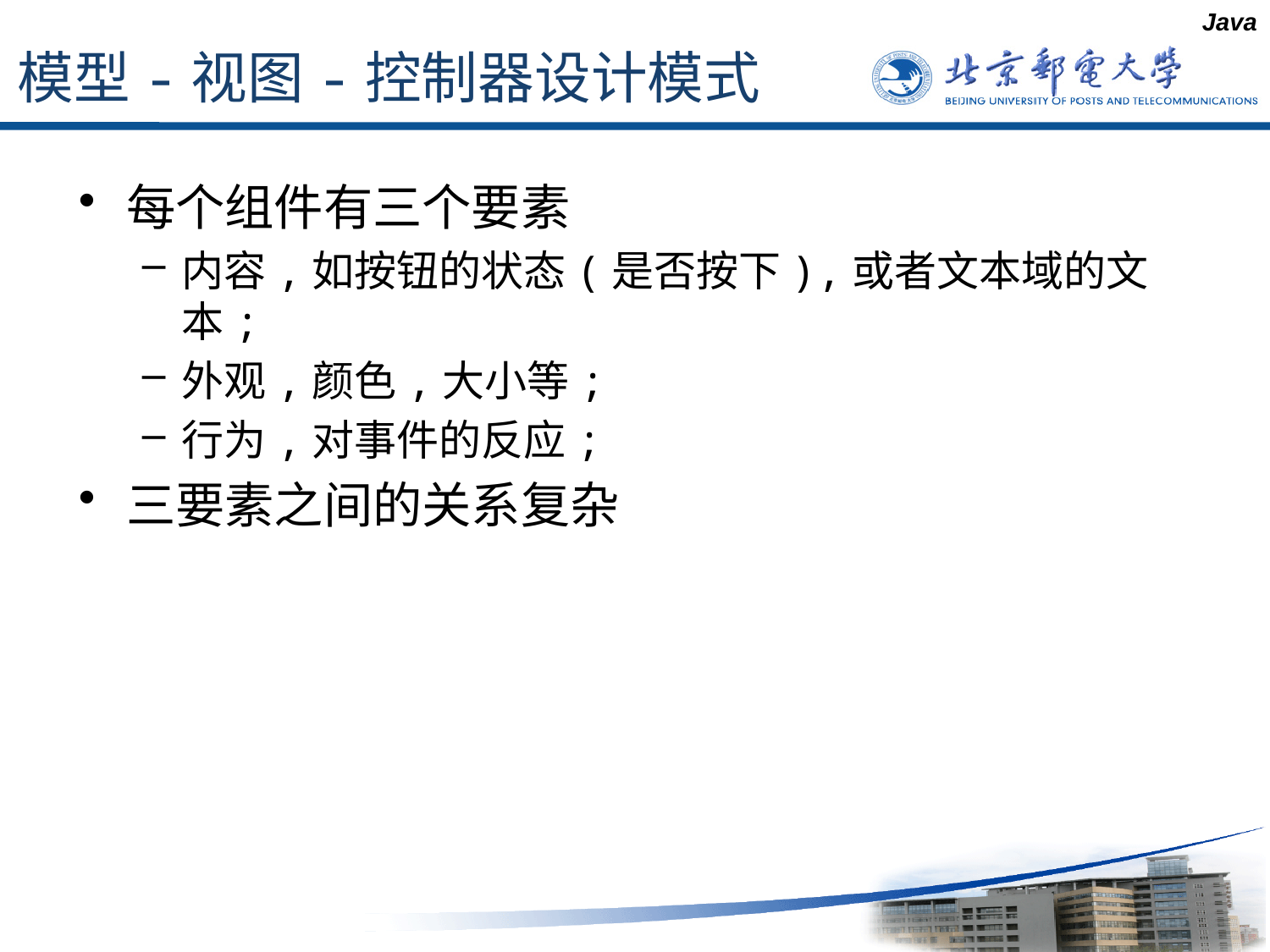

Java
# 模型-视图-控制器设计模式
每个组件有三个要素
内容,如按钮的状态(是否按下),或者文本域的文本;
外观,颜色,大小等;
行为,对事件的反应;
三要素之间的关系复杂